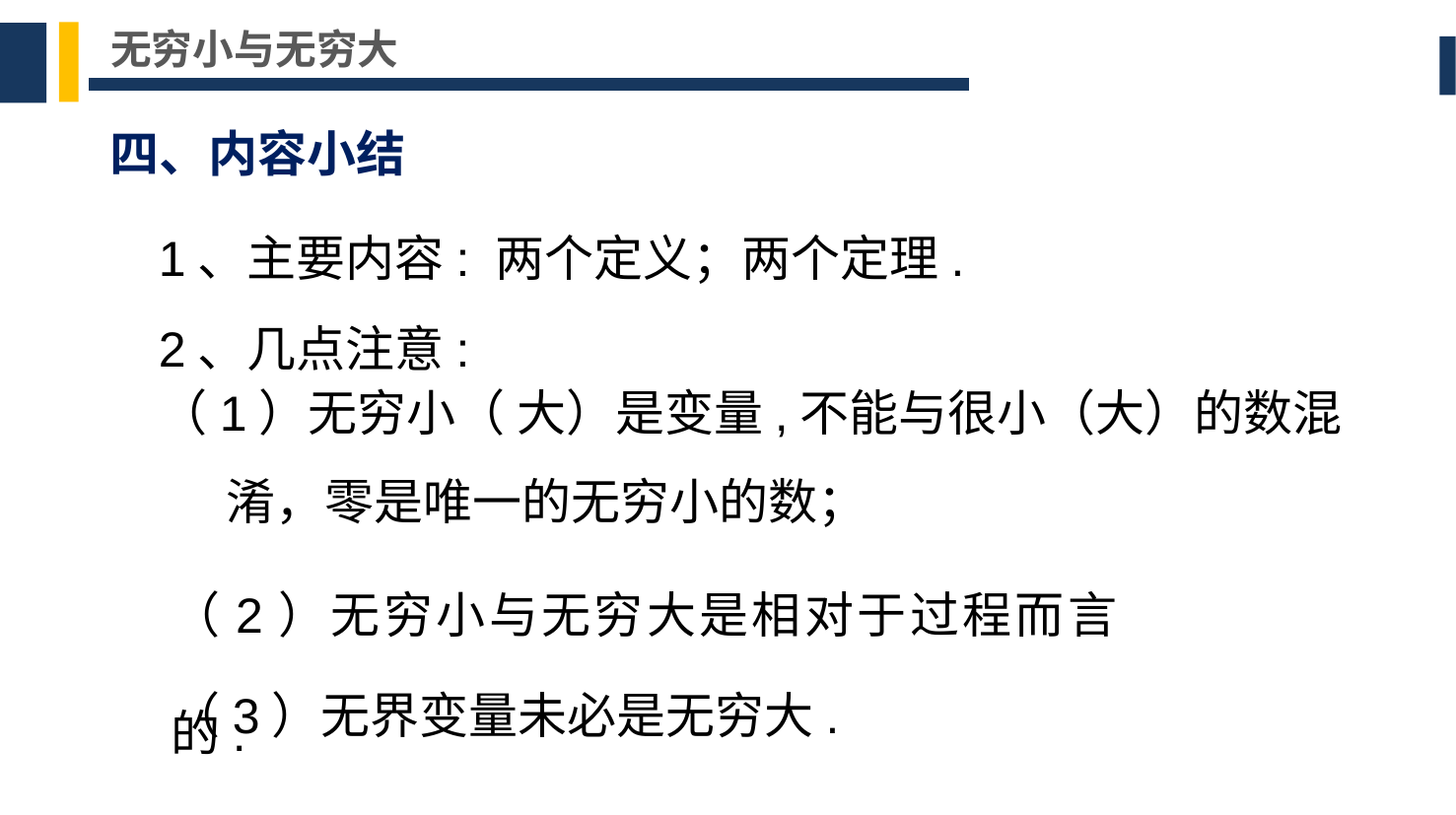

无穷小与无穷大
四、内容小结
1、主要内容: 两个定义；两个定理.
2、几点注意:
（1）无穷小（ 大）是变量,不能与很小（大）的数混
     淆，零是唯一的无穷小的数；
（2）无穷小与无穷大是相对于过程而言的.
（3）无界变量未必是无穷大.